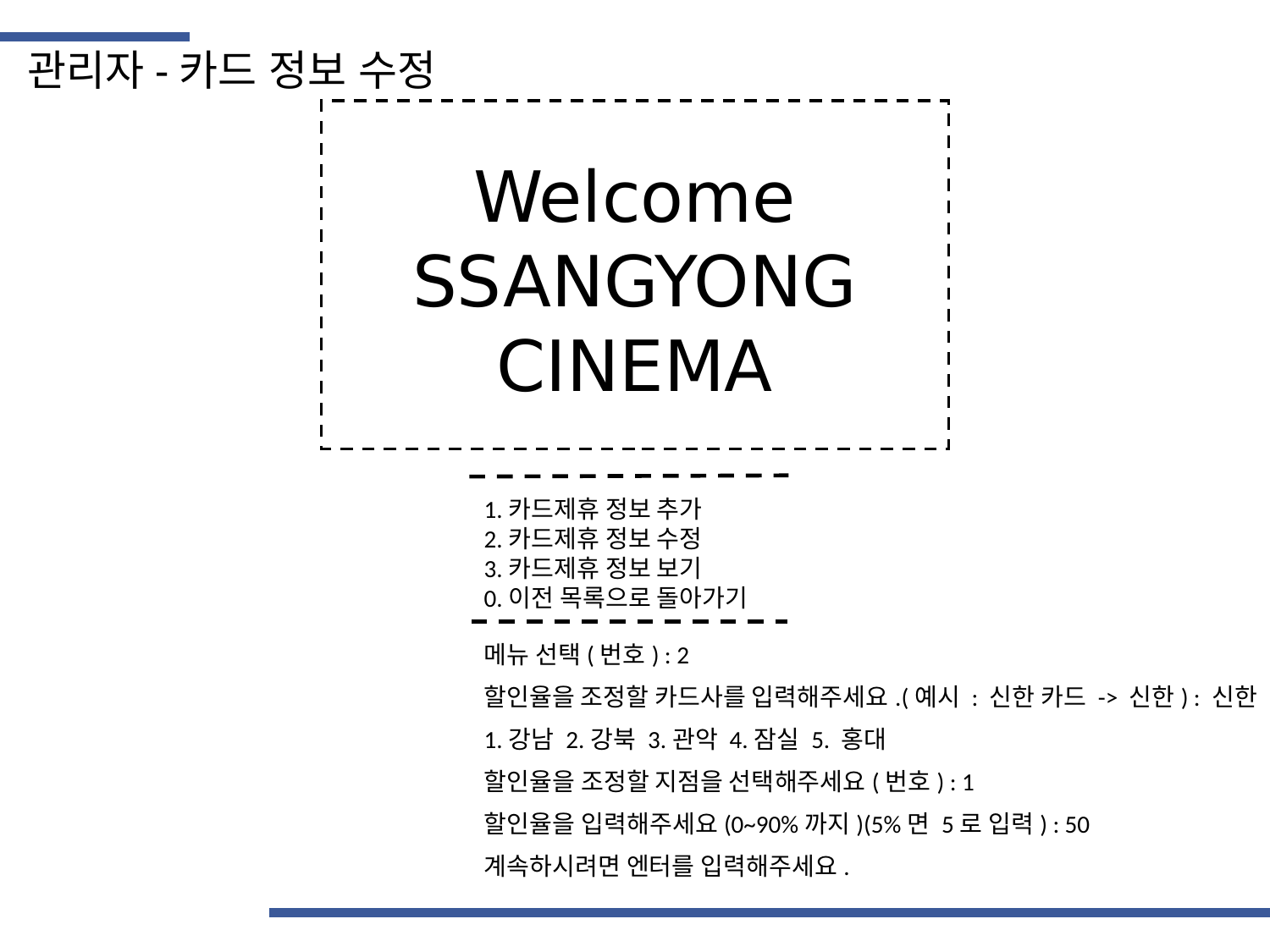

관리자-카드 정보 수정

Welcome
SSANGYONG
CINEMA
1.카드제휴 정보 추가
2.카드제휴 정보 수정
3.카드제휴 정보 보기
0.이전 목록으로 돌아가기
메뉴 선택(번호) : 2
할인율을 조정할 카드사를 입력해주세요.(예시 : 신한 카드 -> 신한) : 신한
1.강남 2.강북 3.관악 4.잠실 5. 홍대
할인율을 조정할 지점을 선택해주세요(번호) : 1
할인율을 입력해주세요(0~90%까지)(5%면 5로 입력) : 50
계속하시려면 엔터를 입력해주세요.